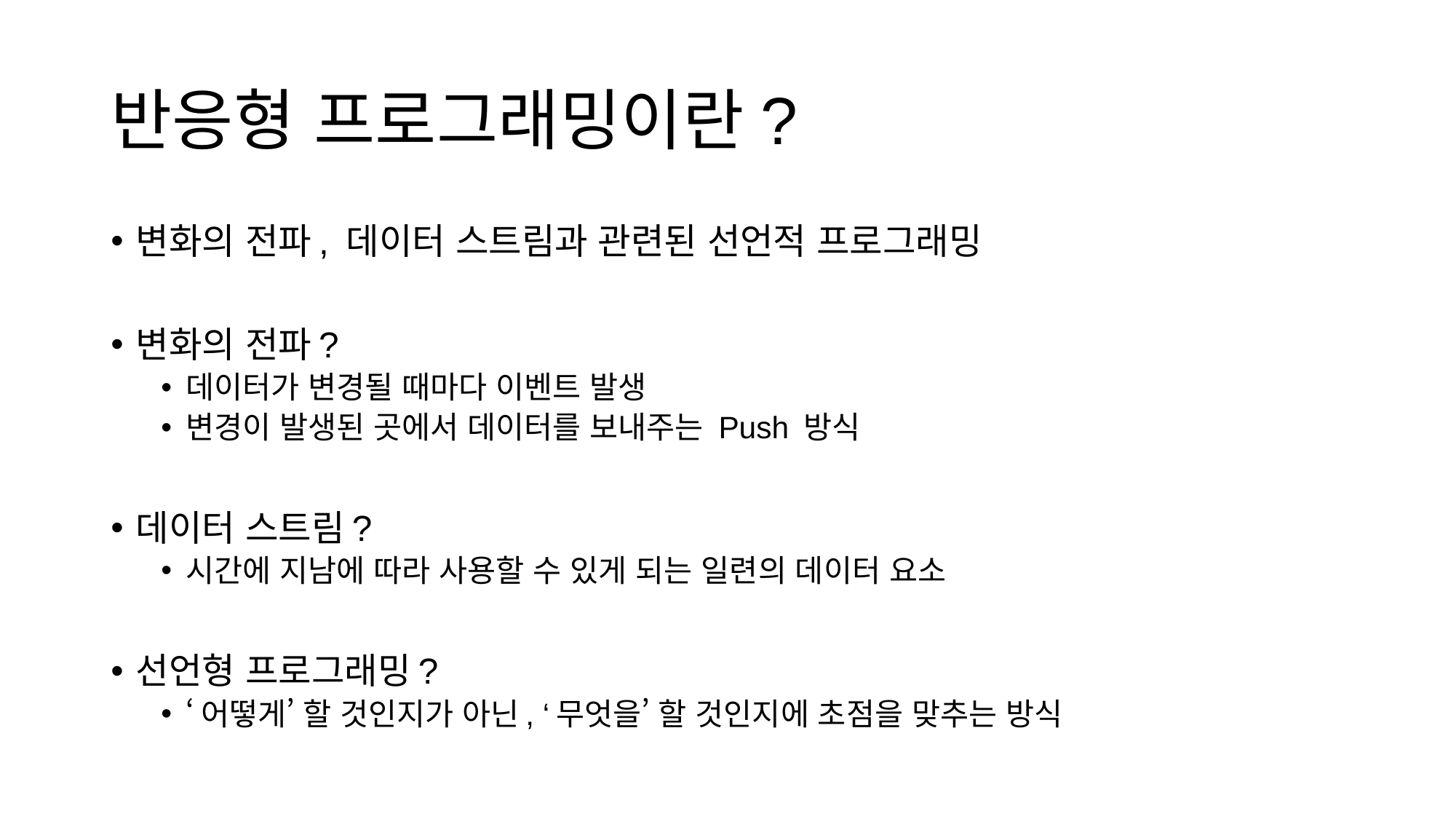

# 반응형 프로그래밍이란?
변화의 전파, 데이터 스트림과 관련된 선언적 프로그래밍

변화의 전파?
데이터가 변경될 때마다 이벤트 발생
변경이 발생된 곳에서 데이터를 보내주는 Push 방식

데이터 스트림?
시간에 지남에 따라 사용할 수 있게 되는 일련의 데이터 요소

선언형 프로그래밍?
‘어떻게’ 할 것인지가 아닌, ‘무엇을’ 할 것인지에 초점을 맞추는 방식